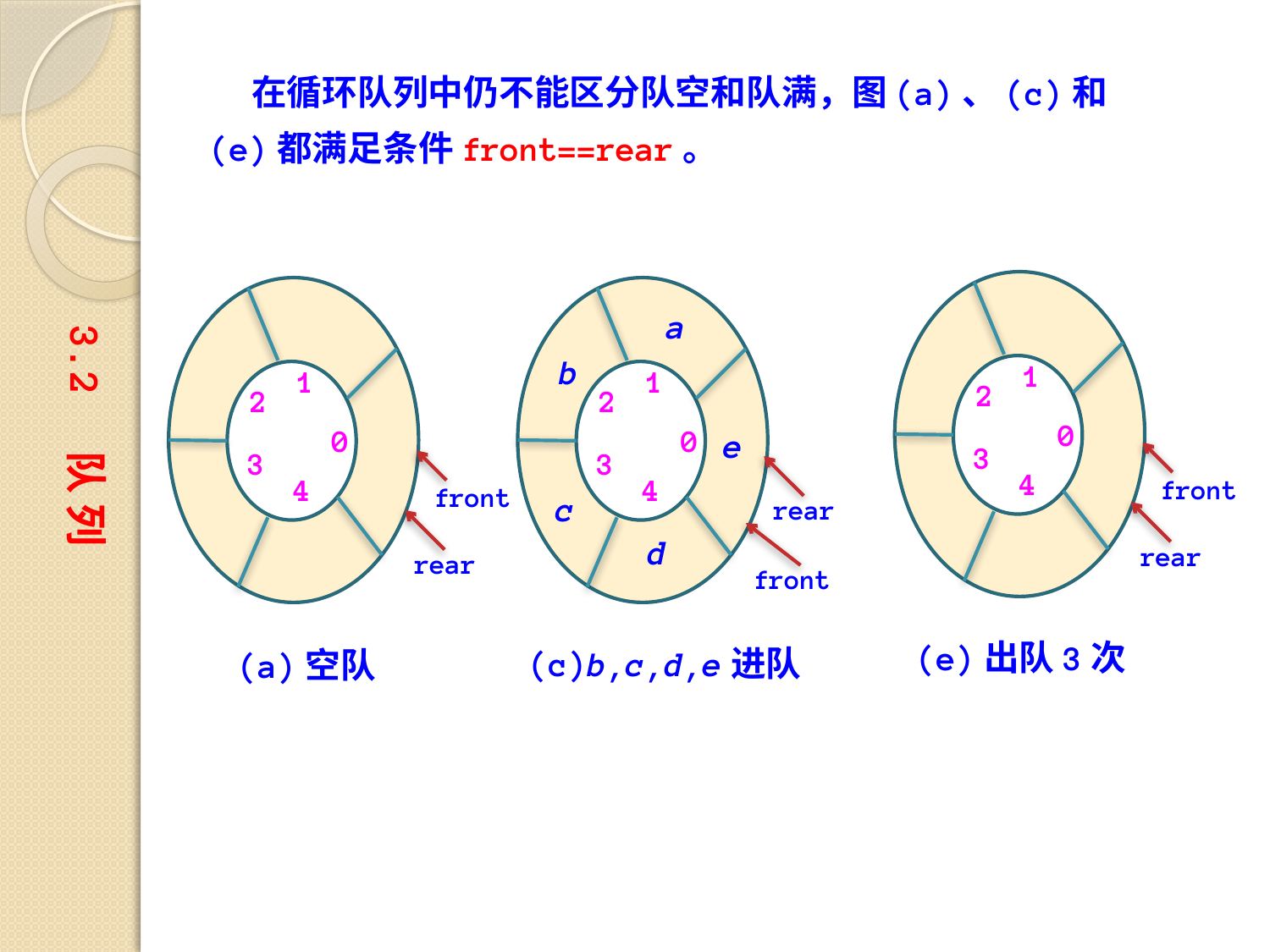

在循环队列中仍不能区分队空和队满，图(a)、(c)和(e)都满足条件front==rear。

1
2
0
3
4
front
rear
(e)出队3次
3.2  队 列

1
2
0
3
4
front
rear
(a)空队

a
b

1
2
e
0
3
4
c
rear
d
front
(c)b,c,d,e进队